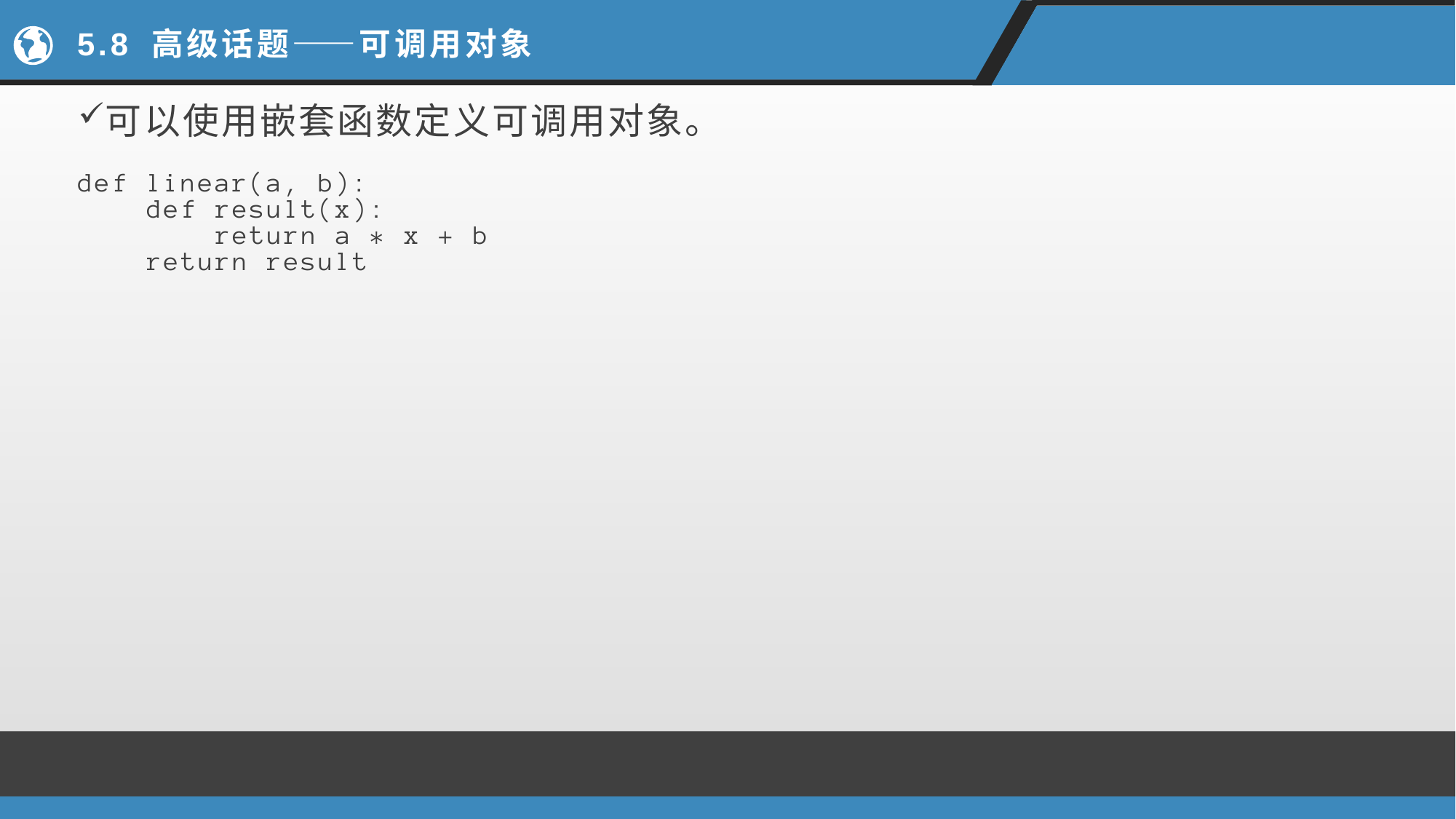

# 5.8 高级话题——可调用对象

可以使用嵌套函数定义可调用对象。

def linear(a, b):
    def result(x):
        return a * x + b
    return result